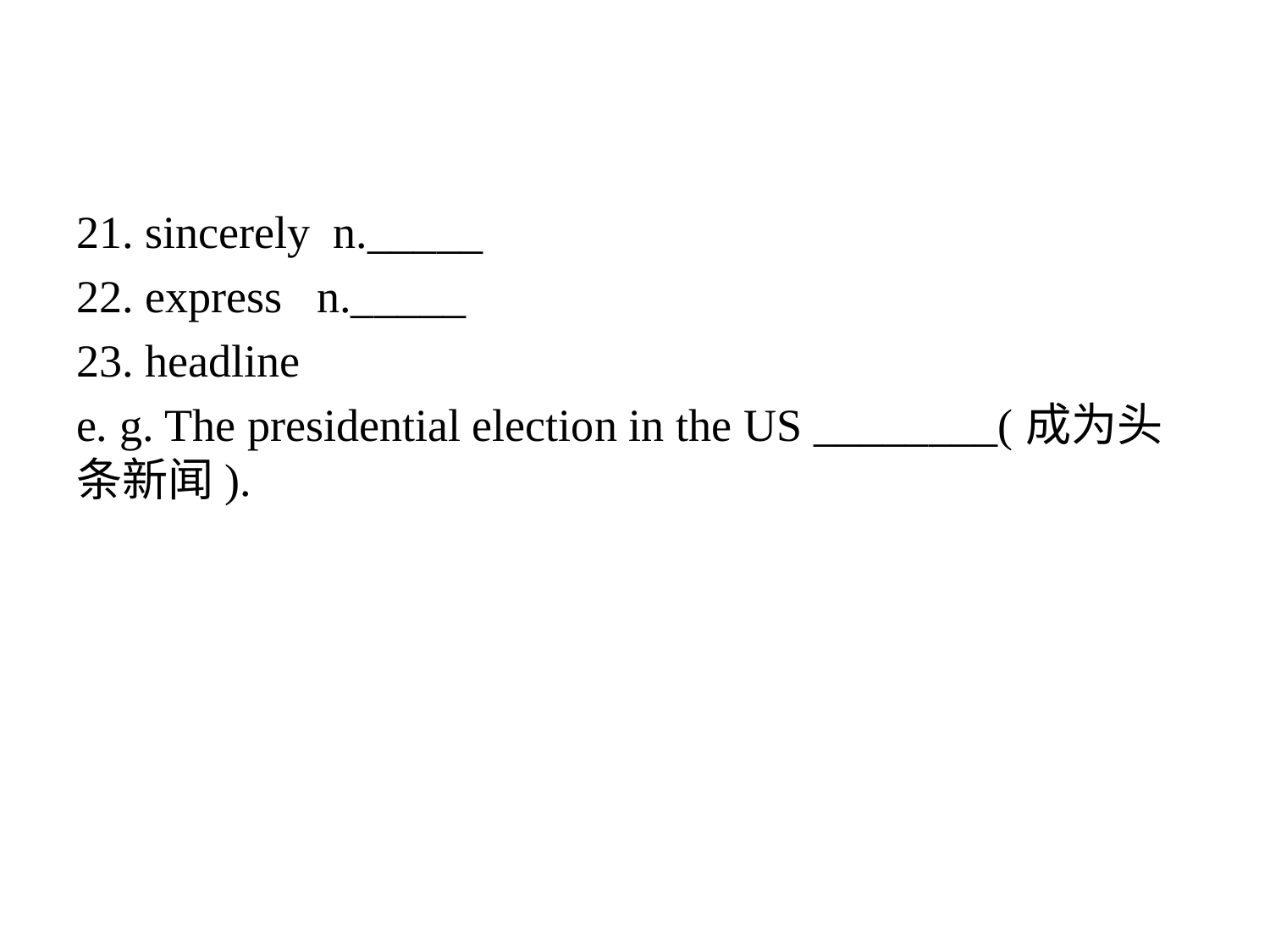

21. sincerely  n._____
22. express   n._____
23. headline
e. g. The presidential election in the US ________(成为头条新闻).